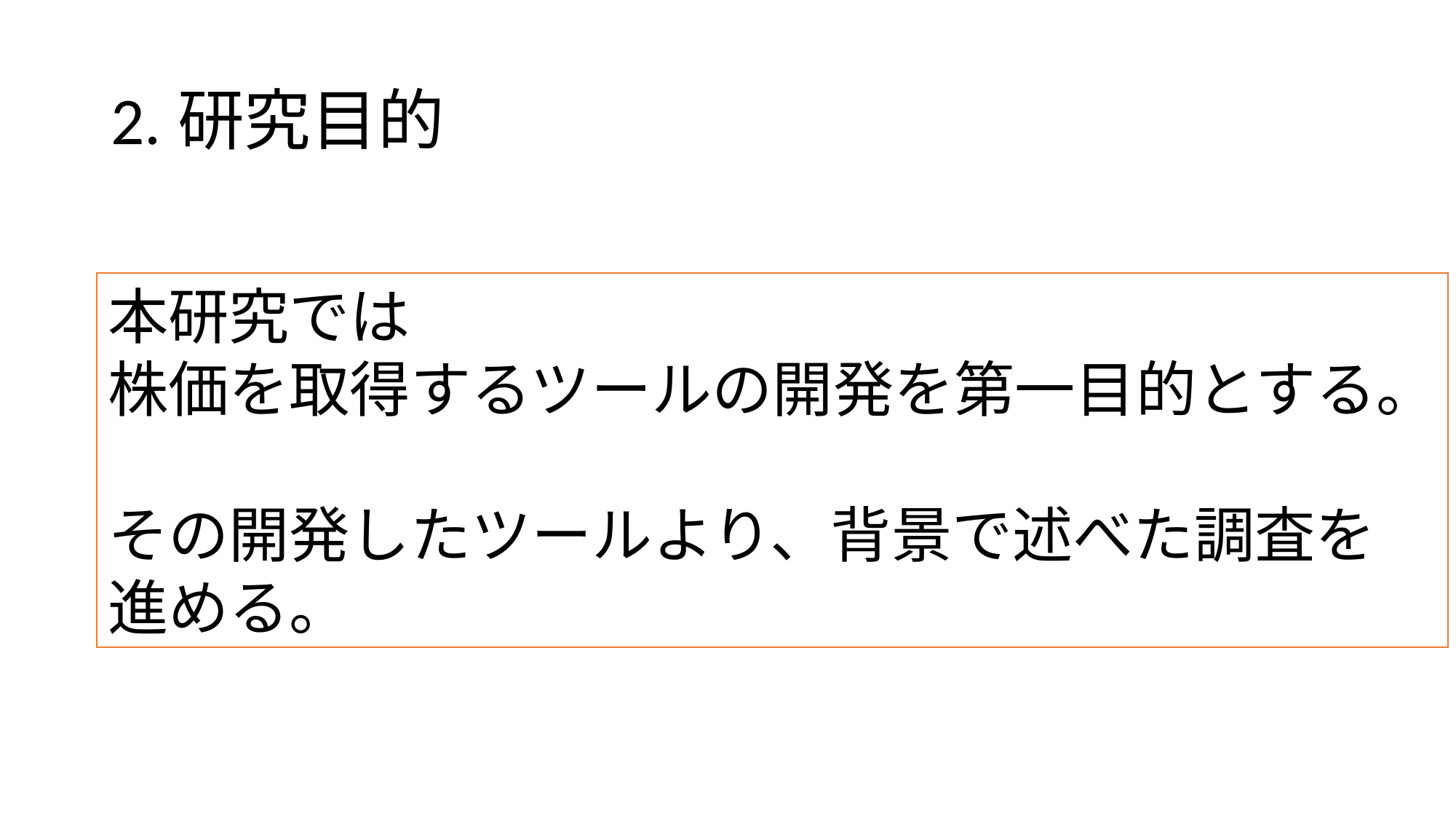

# 2.研究目的
本研究では
株価を取得するツールの開発を第一目的とする。

その開発したツールより、背景で述べた調査を
進める。